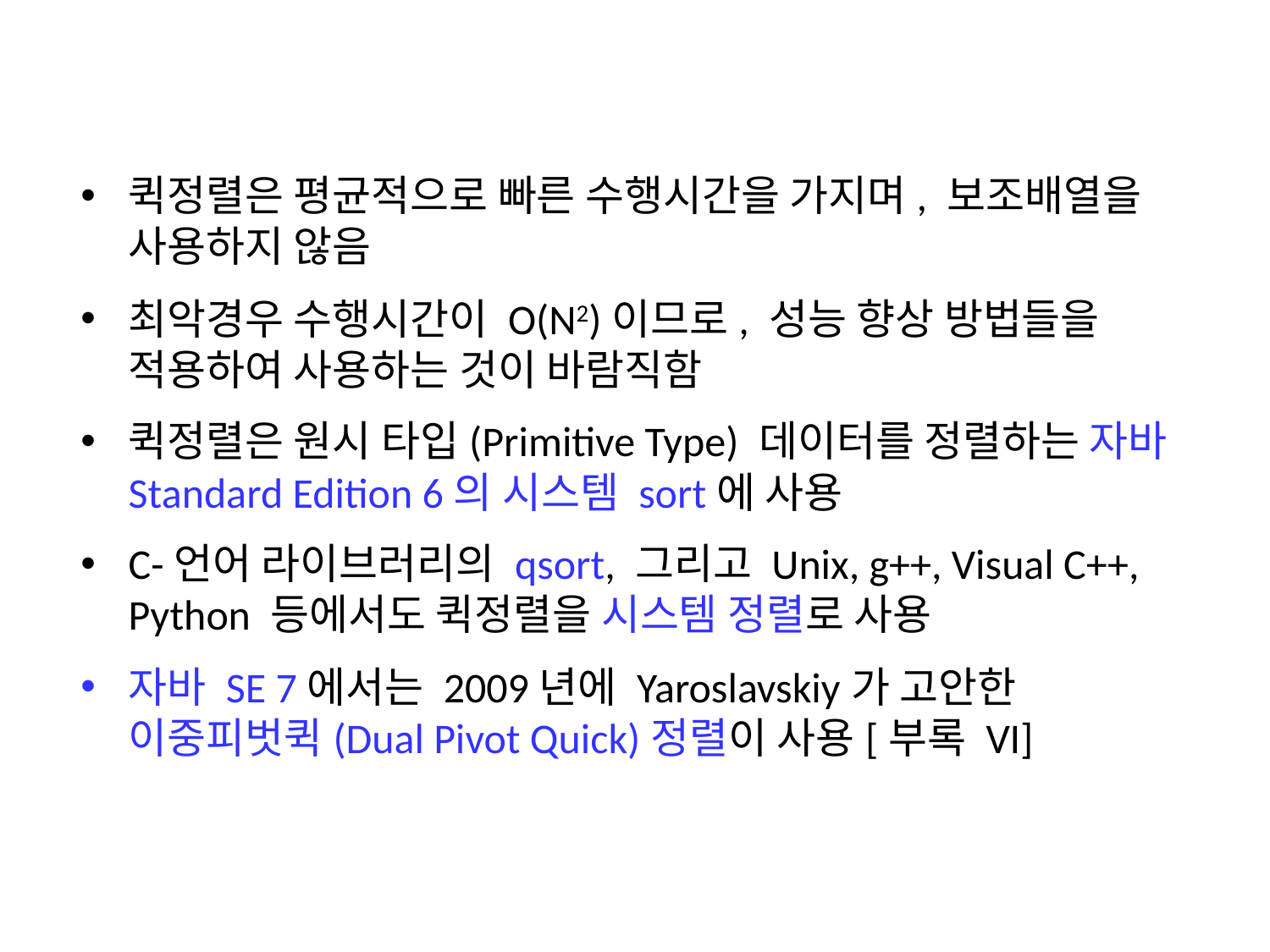

퀵정렬은 평균적으로 빠른 수행시간을 가지며, 보조배열을 사용하지 않음
최악경우 수행시간이 O(N2)이므로, 성능 향상 방법들을 적용하여 사용하는 것이 바람직함
퀵정렬은 원시 타입(Primitive Type) 데이터를 정렬하는 자바 Standard Edition 6의 시스템 sort에 사용
C-언어 라이브러리의 qsort, 그리고 Unix, g++, Visual C++, Python 등에서도 퀵정렬을 시스템 정렬로 사용
자바 SE 7에서는 2009년에 Yaroslavskiy가 고안한 이중피벗퀵(Dual Pivot Quick)정렬이 사용[부록 VI]